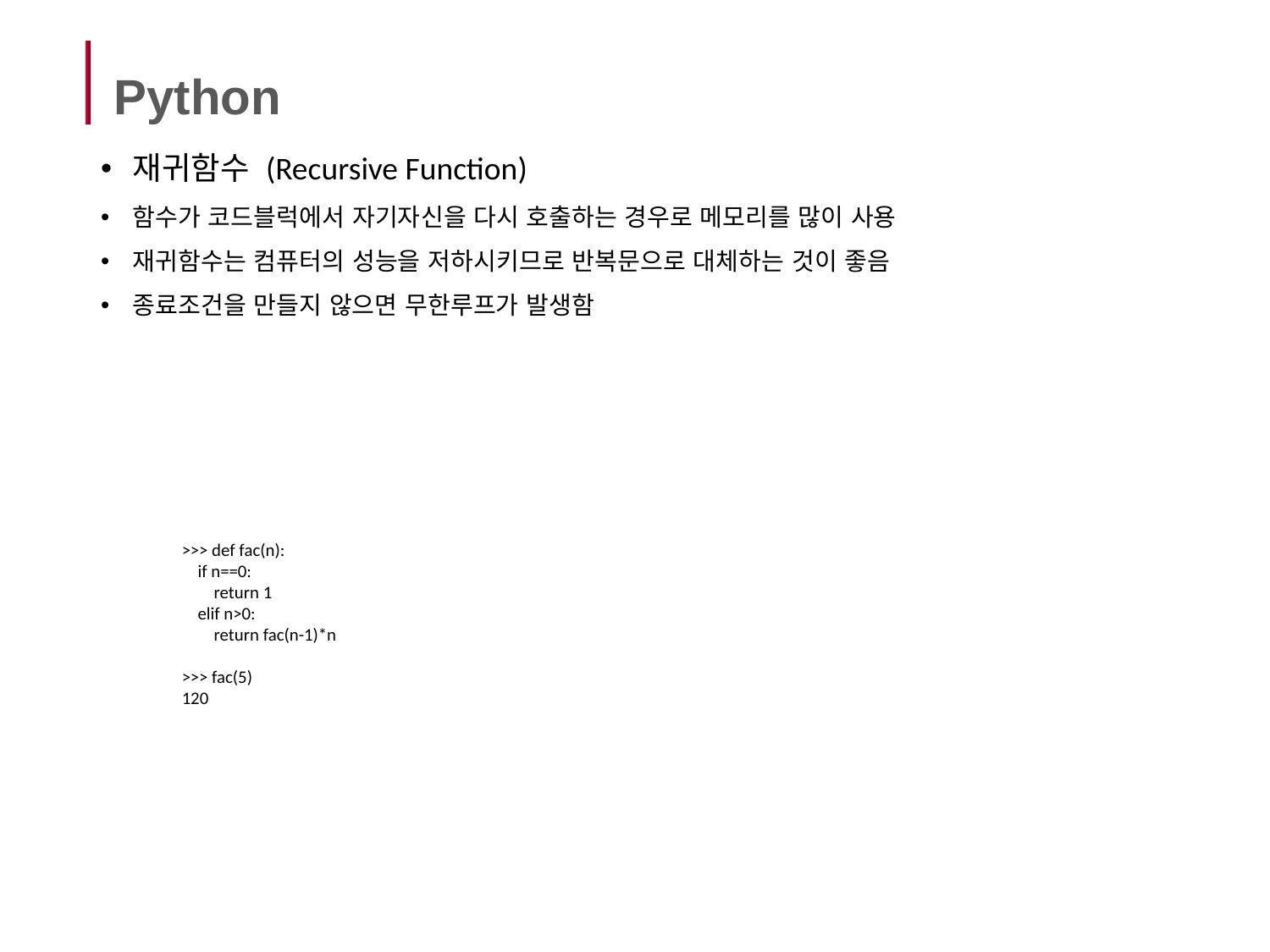

재귀함수 (Recursive Function)
함수가 코드블럭에서 자기자신을 다시 호출하는 경우로 메모리를 많이 사용
재귀함수는 컴퓨터의 성능을 저하시키므로 반복문으로 대체하는 것이 좋음
종료조건을 만들지 않으면 무한루프가 발생함

>>> def fac(n):
    if n==0:
        return 1
    elif n>0:
        return fac(n-1)*n

>>> fac(5)
120